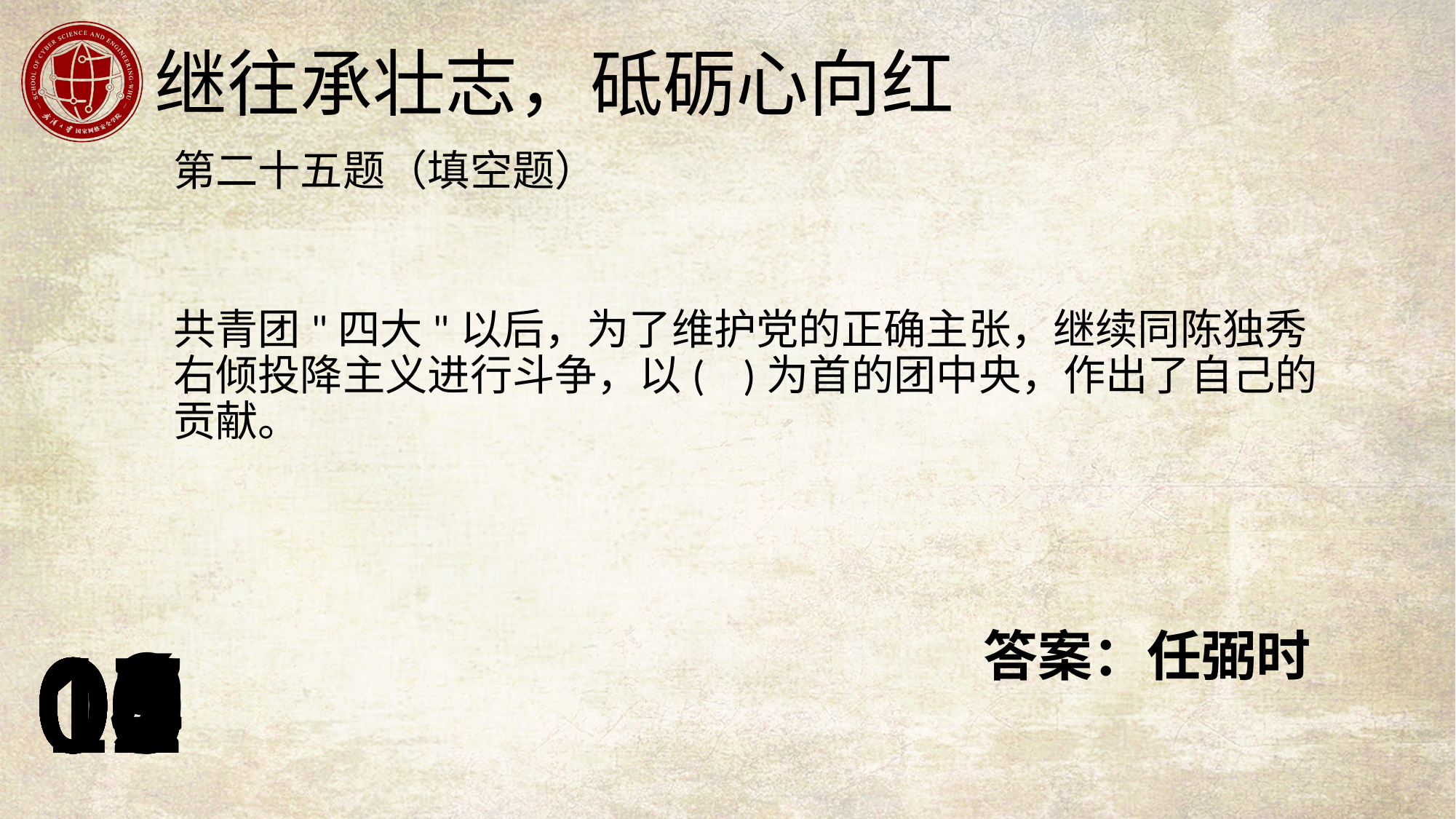

第二十五题（填空题）

共青团"四大"以后，为了维护党的正确主张，继续同陈独秀右倾投降主义进行斗争，以(    )为首的团中央，作出了自己的贡献。
答案：任弼时